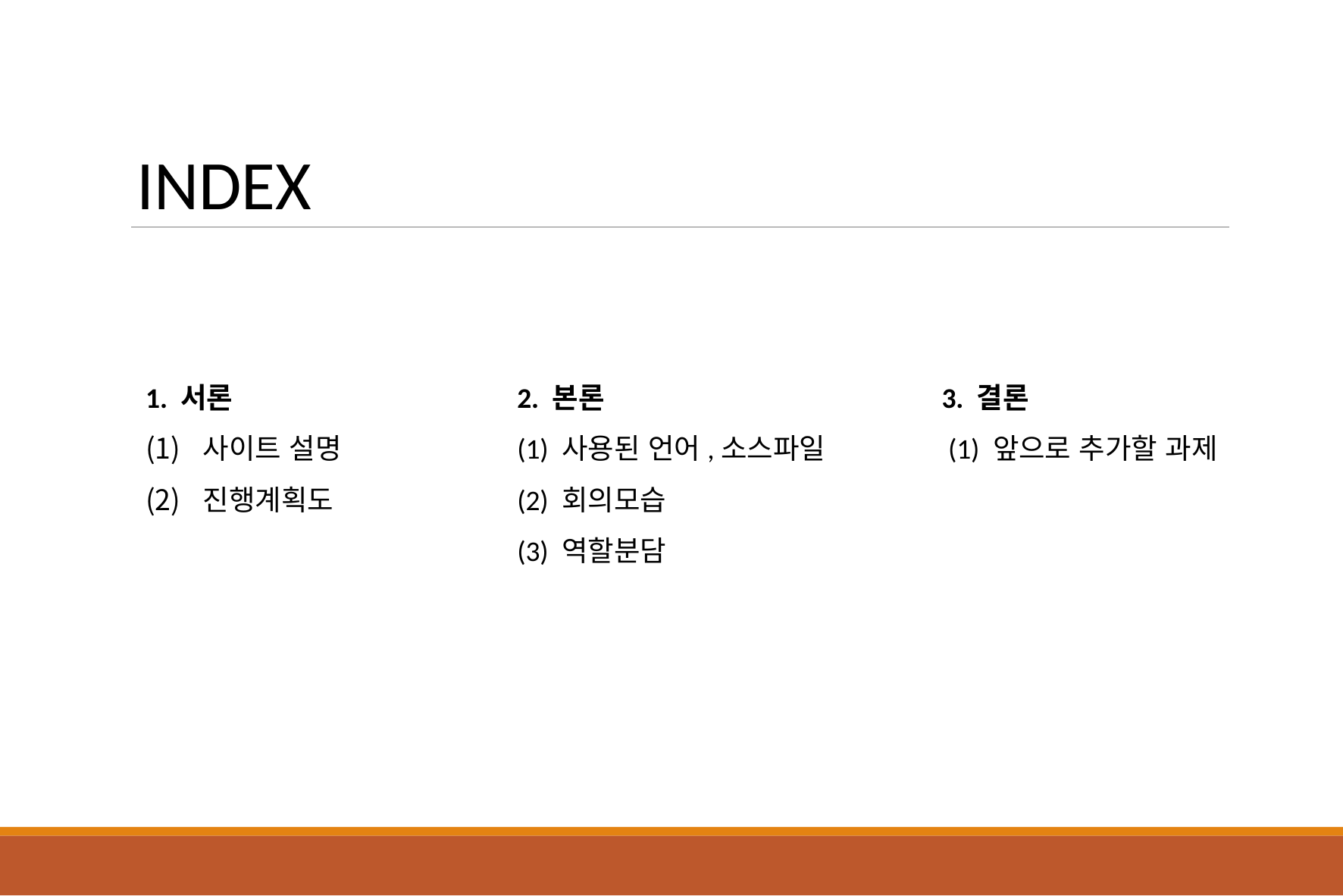

INDEX
1. 서론
 사이트 설명
 진행계획도
2. 본론
(1) 사용된 언어,소스파일
(2) 회의모습
(3) 역할분담

3. 결론
 (1) 앞으로 추가할 과제